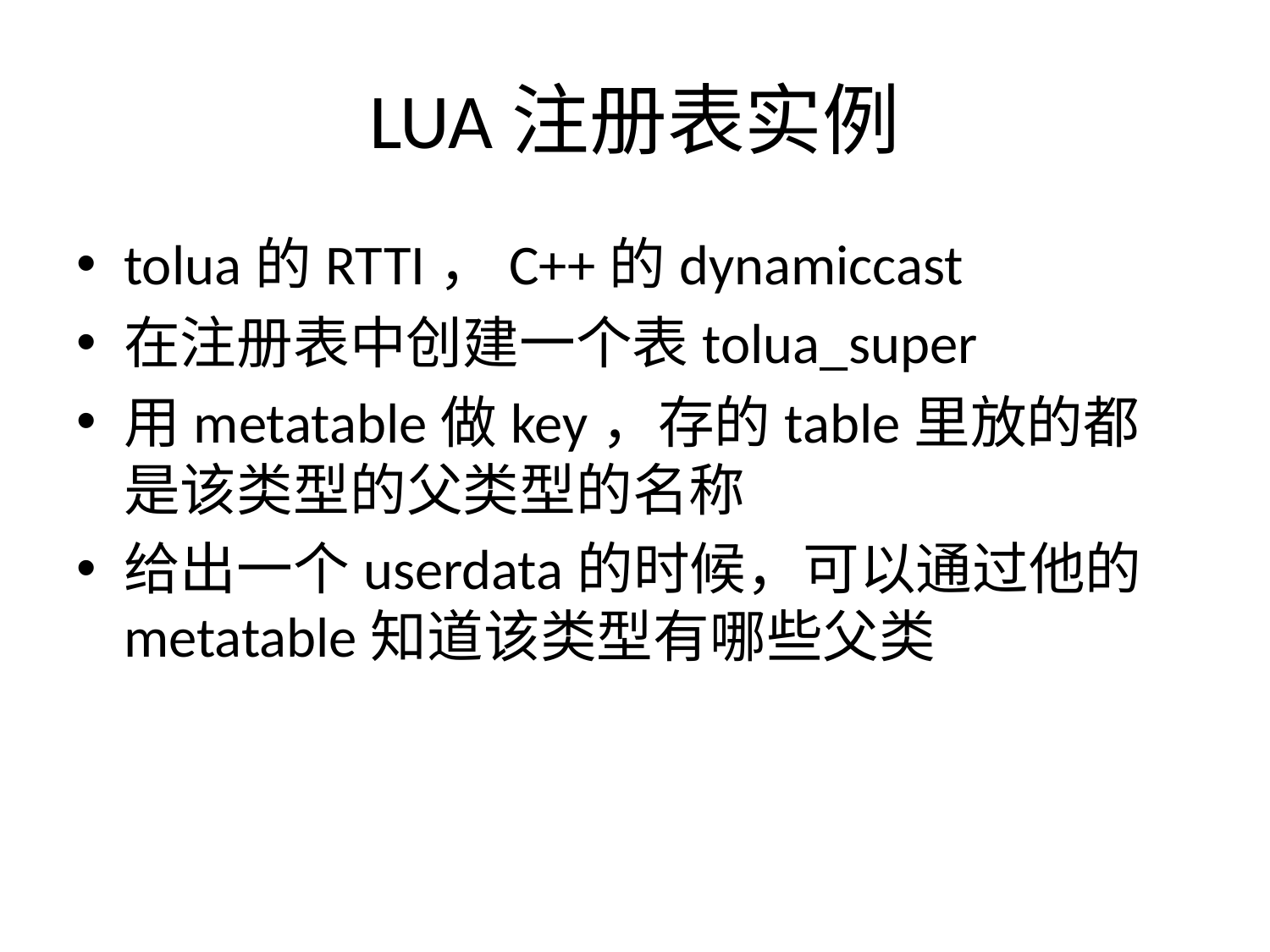

# LUA注册表实例
tolua的RTTI，C++的dynamiccast
在注册表中创建一个表tolua_super
用metatable做key，存的table里放的都是该类型的父类型的名称
给出一个userdata的时候，可以通过他的metatable知道该类型有哪些父类